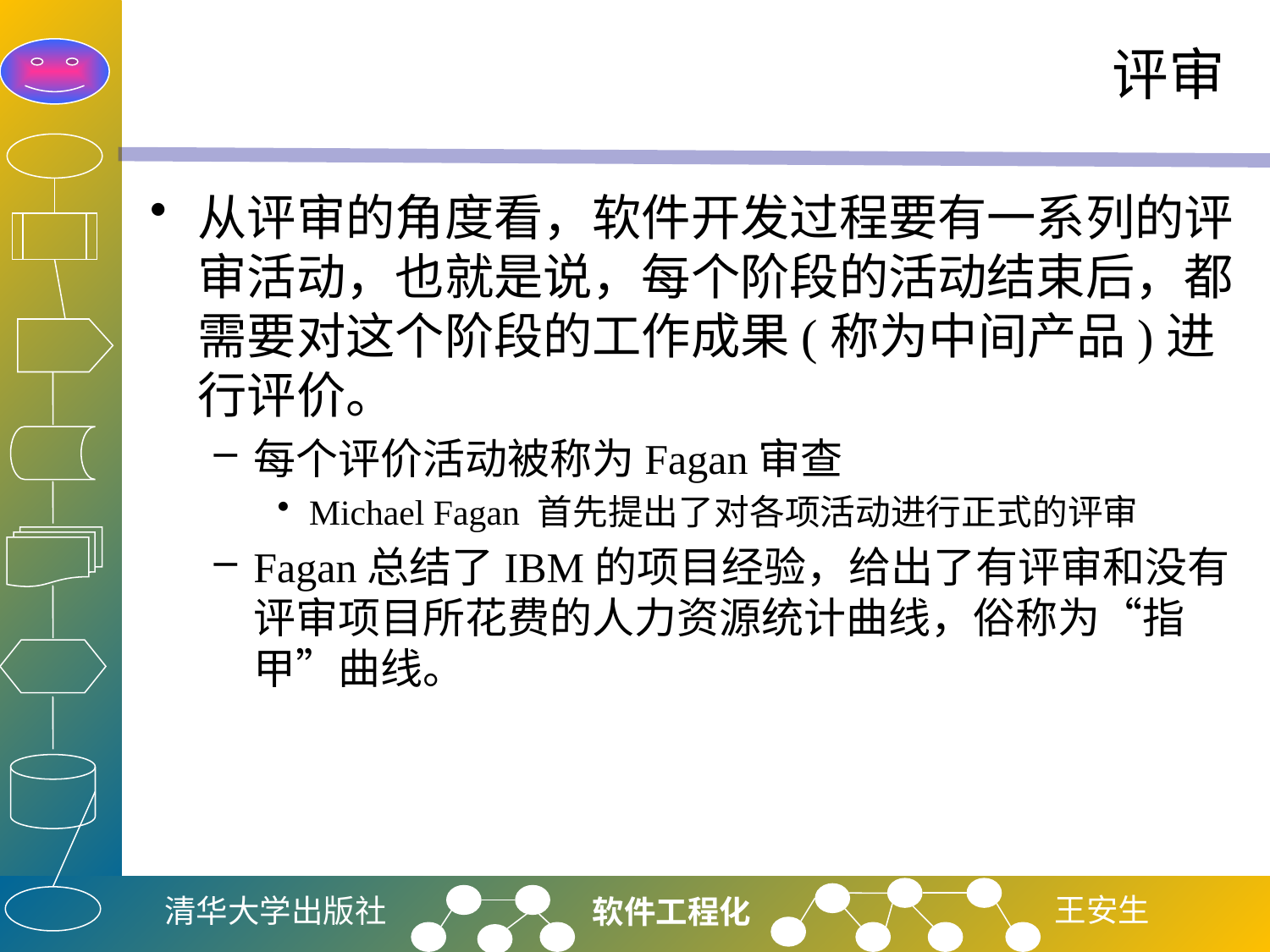

# 评审
从评审的角度看，软件开发过程要有一系列的评审活动，也就是说，每个阶段的活动结束后，都需要对这个阶段的工作成果(称为中间产品)进行评价。
每个评价活动被称为Fagan审查
Michael Fagan 首先提出了对各项活动进行正式的评审
Fagan总结了IBM的项目经验，给出了有评审和没有评审项目所花费的人力资源统计曲线，俗称为“指甲”曲线。